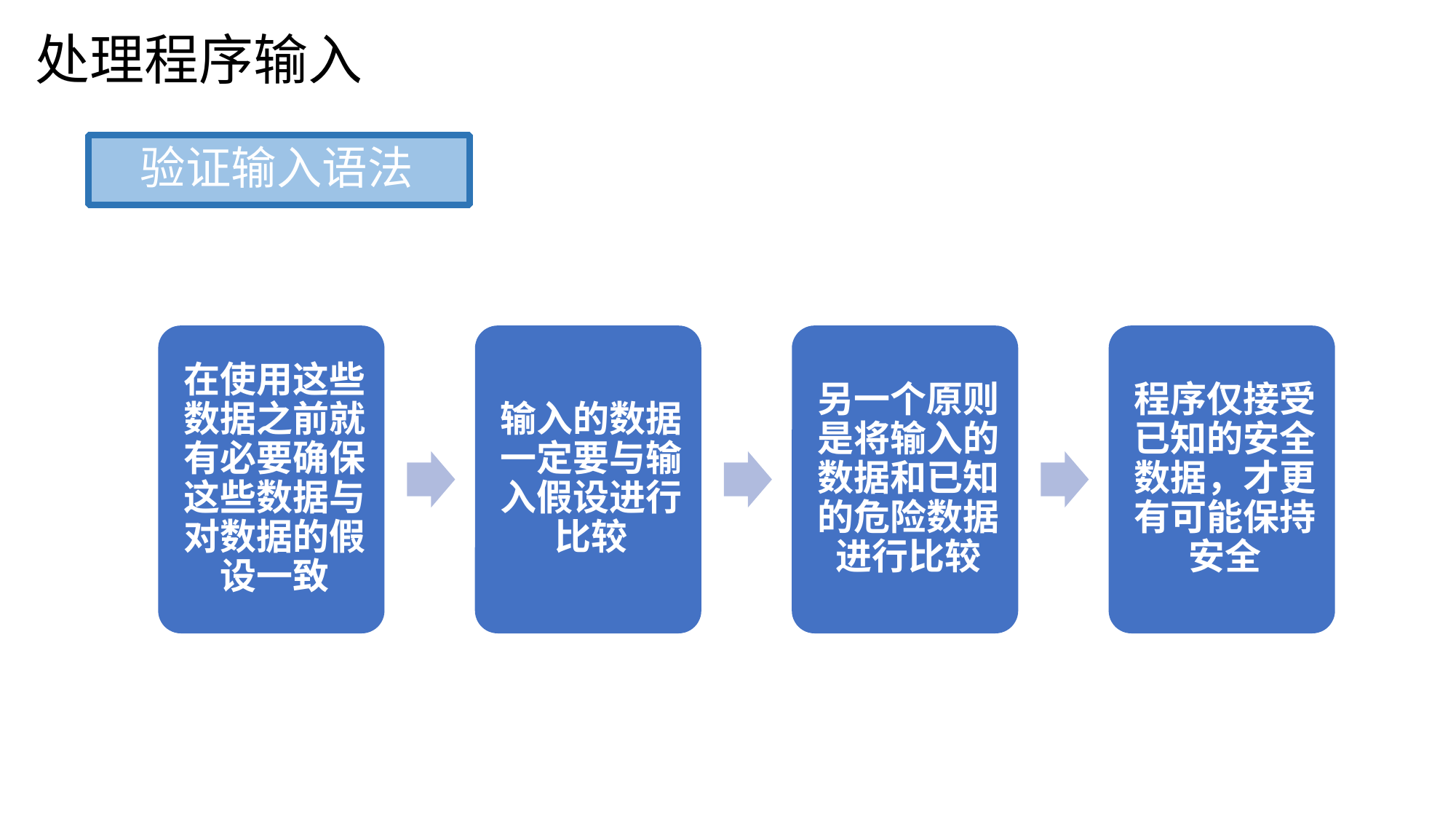

处理程序输入

验证输入语法
在使用这些数据之前就有必要确保这些数据与对数据的假设一致

输入的数据一定要与输入假设进行比较

另一个原则是将输入的数据和已知的危险数据进行比较

程序仅接受已知的安全数据，才更有可能保持安全